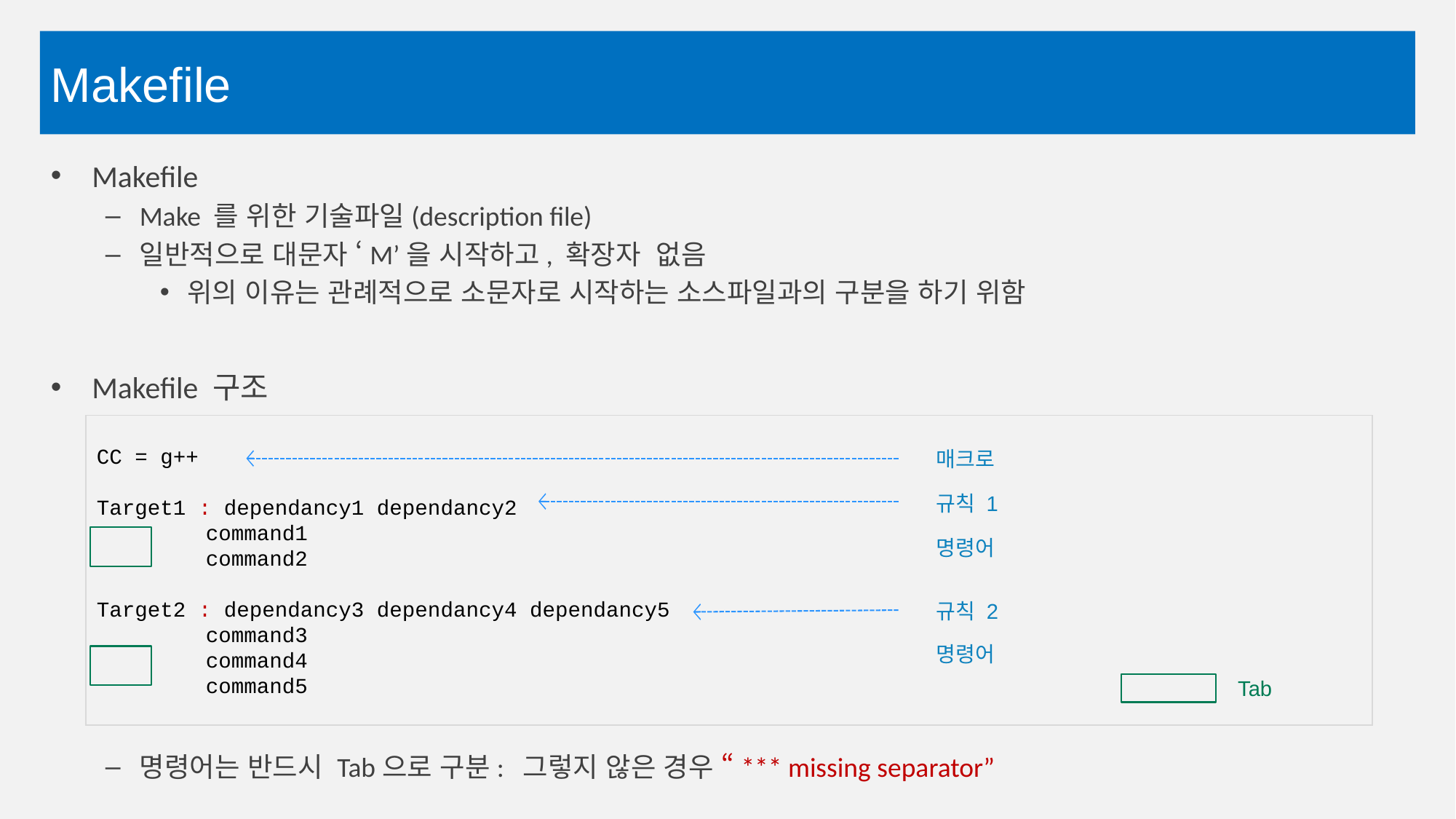

# Makefile
Makefile
Make 를 위한 기술파일(description file)
일반적으로 대문자 ‘M’을 시작하고, 확장자  없음
위의 이유는 관례적으로 소문자로 시작하는 소스파일과의 구분을 하기 위함

Makefile 구조

명령어는 반드시 Tab으로 구분:  그렇지 않은 경우 “*** missing separator”
CC = g++

Target1 : dependancy1 dependancy2
	command1
	command2

Target2 : dependancy3 dependancy4 dependancy5
	command3
	command4
	command5
매크로
규칙 1

명령어
규칙 2
명령어

Tab